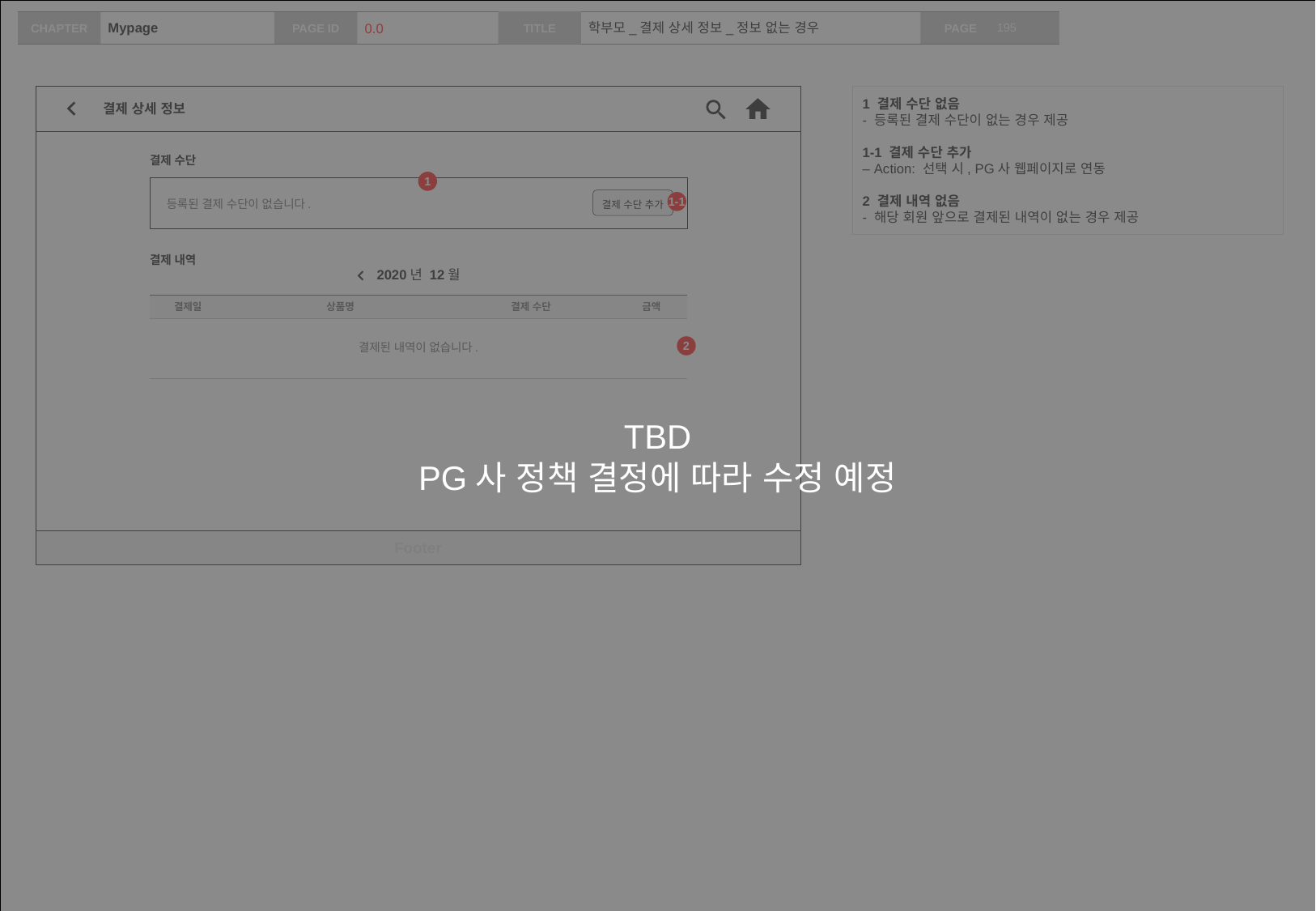

TBD
PG사 정책 결정에 따라 수정 예정
# Mypage
0.0
학부모_결제 상세 정보_정보 없는 경우

결제 상세 정보

1 결제 수단 없음
- 등록된 결제 수단이 없는 경우 제공

1-1 결제 수단 추가
– Action: 선택 시, PG사 웹페이지로 연동

2 결제 내역 없음
- 해당 회원 앞으로 결제된 내역이 없는 경우 제공

결제 수단
1

결제 수단 추가
1-1
등록된 결제 수단이 없습니다.
결제 내역
2020년 12월

결제일
상품명
결제 수단
금액
2
결제된 내역이 없습니다.

Footer